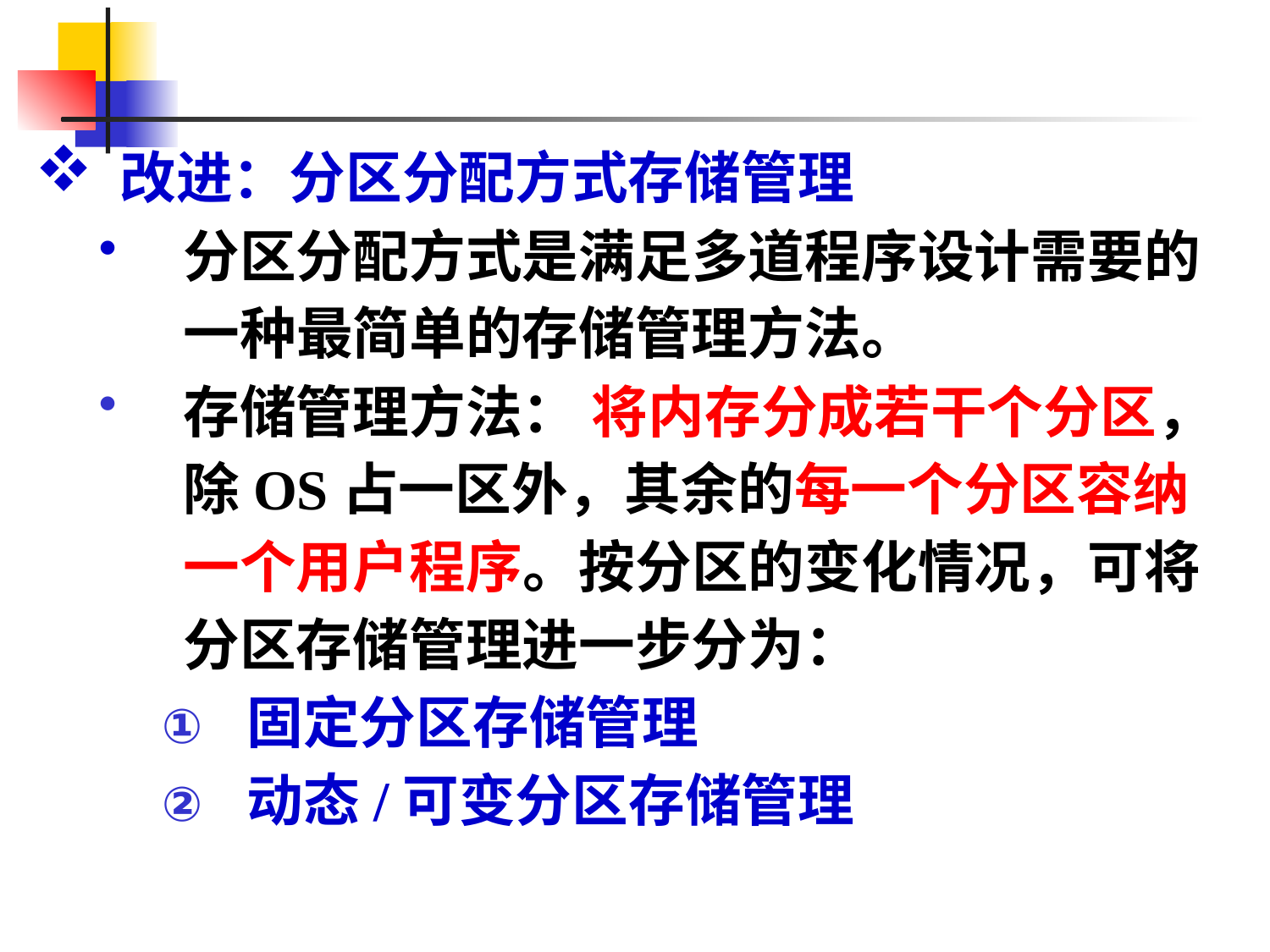

#
改进：分区分配方式存储管理
分区分配方式是满足多道程序设计需要的一种最简单的存储管理方法。
存储管理方法： 将内存分成若干个分区，除OS占一区外，其余的每一个分区容纳一个用户程序。按分区的变化情况，可将分区存储管理进一步分为：
固定分区存储管理
动态/可变分区存储管理